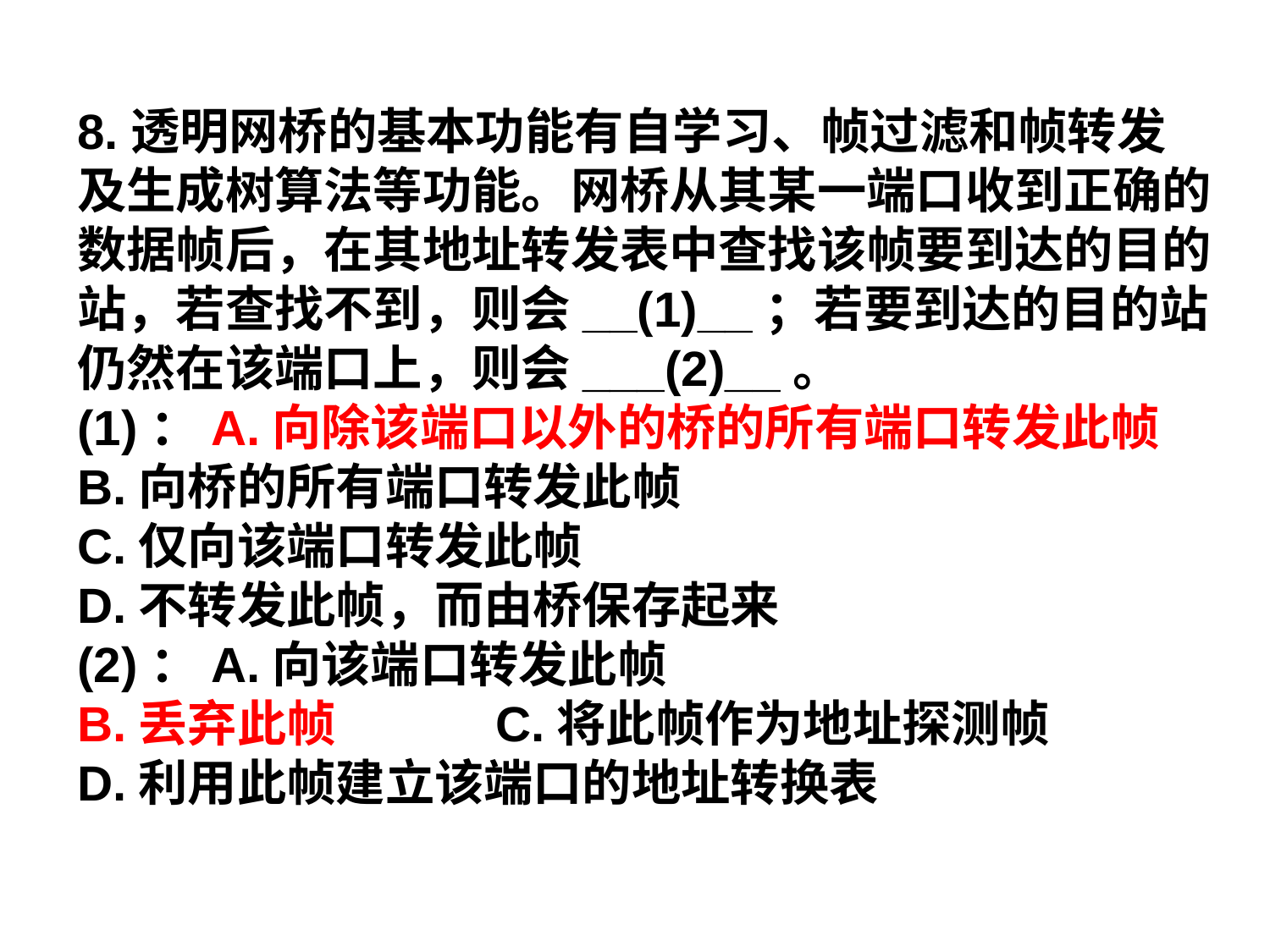

8.透明网桥的基本功能有自学习、帧过滤和帧转发及生成树算法等功能。网桥从其某一端口收到正确的数据帧后，在其地址转发表中查找该帧要到达的目的站，若查找不到，则会__(1)__；若要到达的目的站仍然在该端口上，则会___(2)__。
(1)：A.向除该端口以外的桥的所有端口转发此帧
B.向桥的所有端口转发此帧
C.仅向该端口转发此帧
D.不转发此帧，而由桥保存起来
(2)：A.向该端口转发此帧
B.丢弃此帧　　　C.将此帧作为地址探测帧
D.利用此帧建立该端口的地址转换表